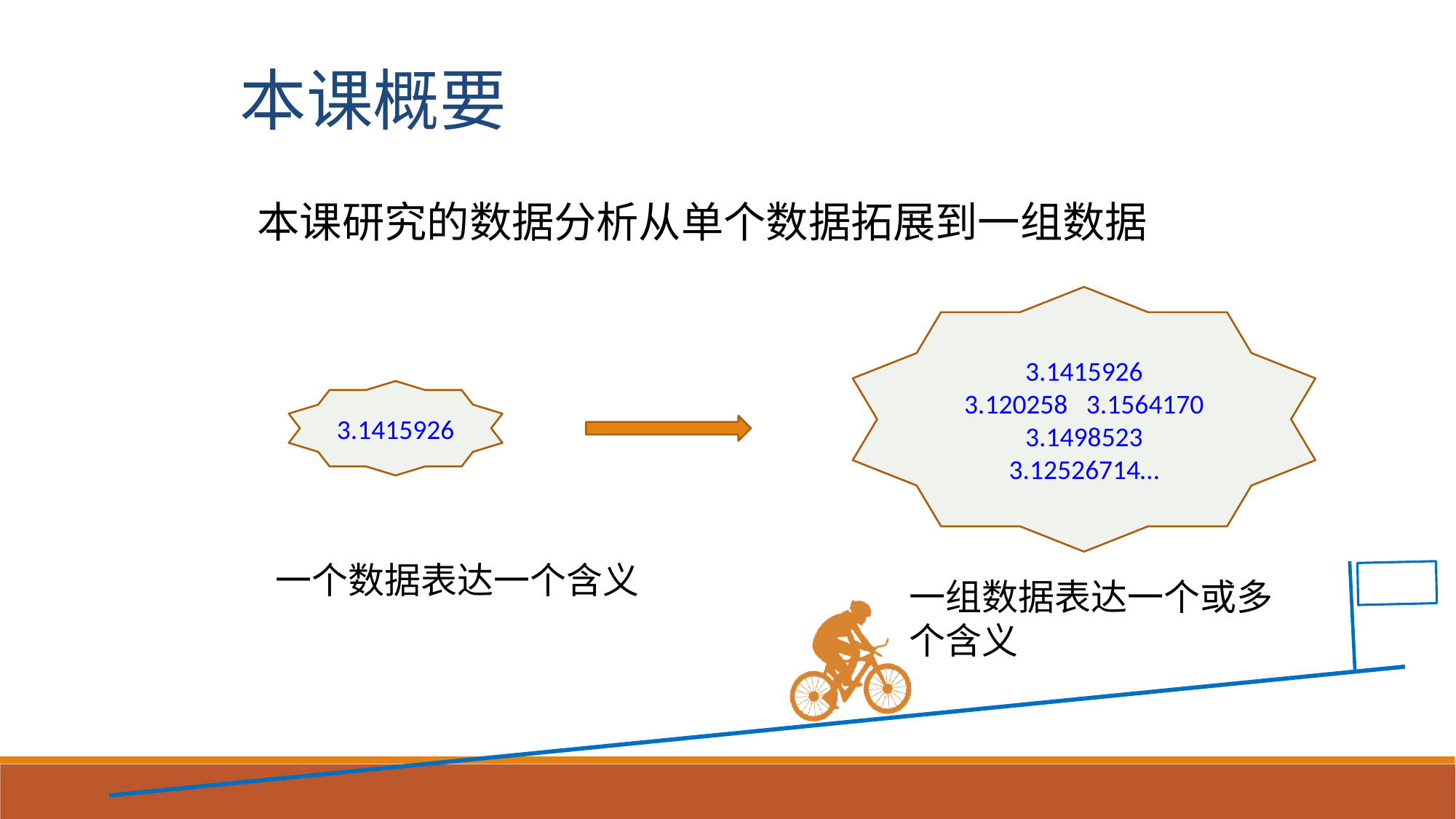

本课概要
本课研究的数据分析从单个数据拓展到一组数据
3.1415926
3.120258   3.1564170
3.1498523
3.12526714…
3.1415926

一个数据表达一个含义

一组数据表达一个或多个含义